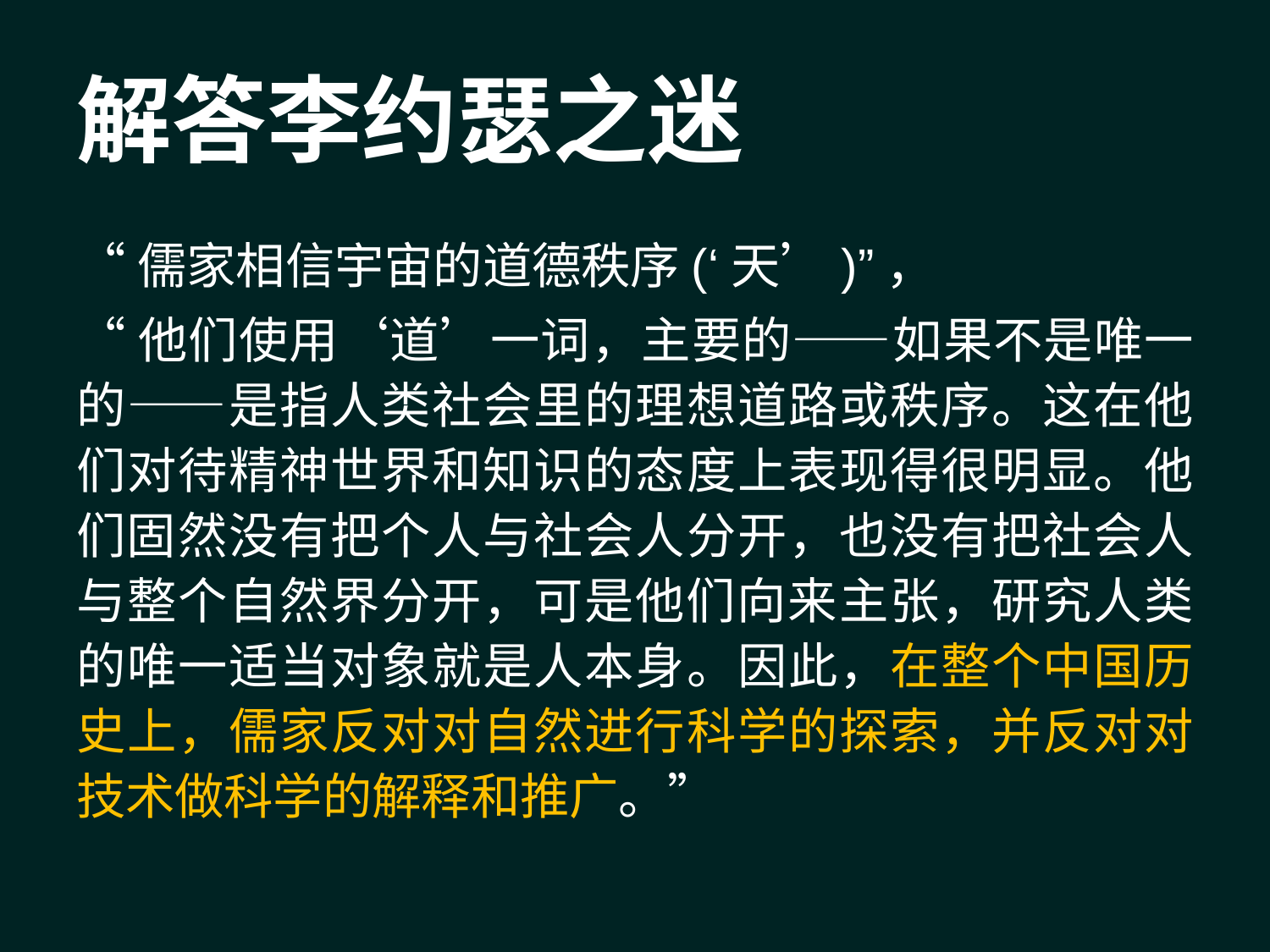

# 解答李约瑟之迷
“儒家相信宇宙的道德秩序(‘天’)”，
“他们使用‘道’一词，主要的——如果不是唯一的——是指人类社会里的理想道路或秩序。这在他们对待精神世界和知识的态度上表现得很明显。他们固然没有把个人与社会人分开，也没有把社会人与整个自然界分开，可是他们向来主张，研究人类的唯一适当对象就是人本身。因此，在整个中国历史上，儒家反对对自然进行科学的探索，并反对对技术做科学的解释和推广。”